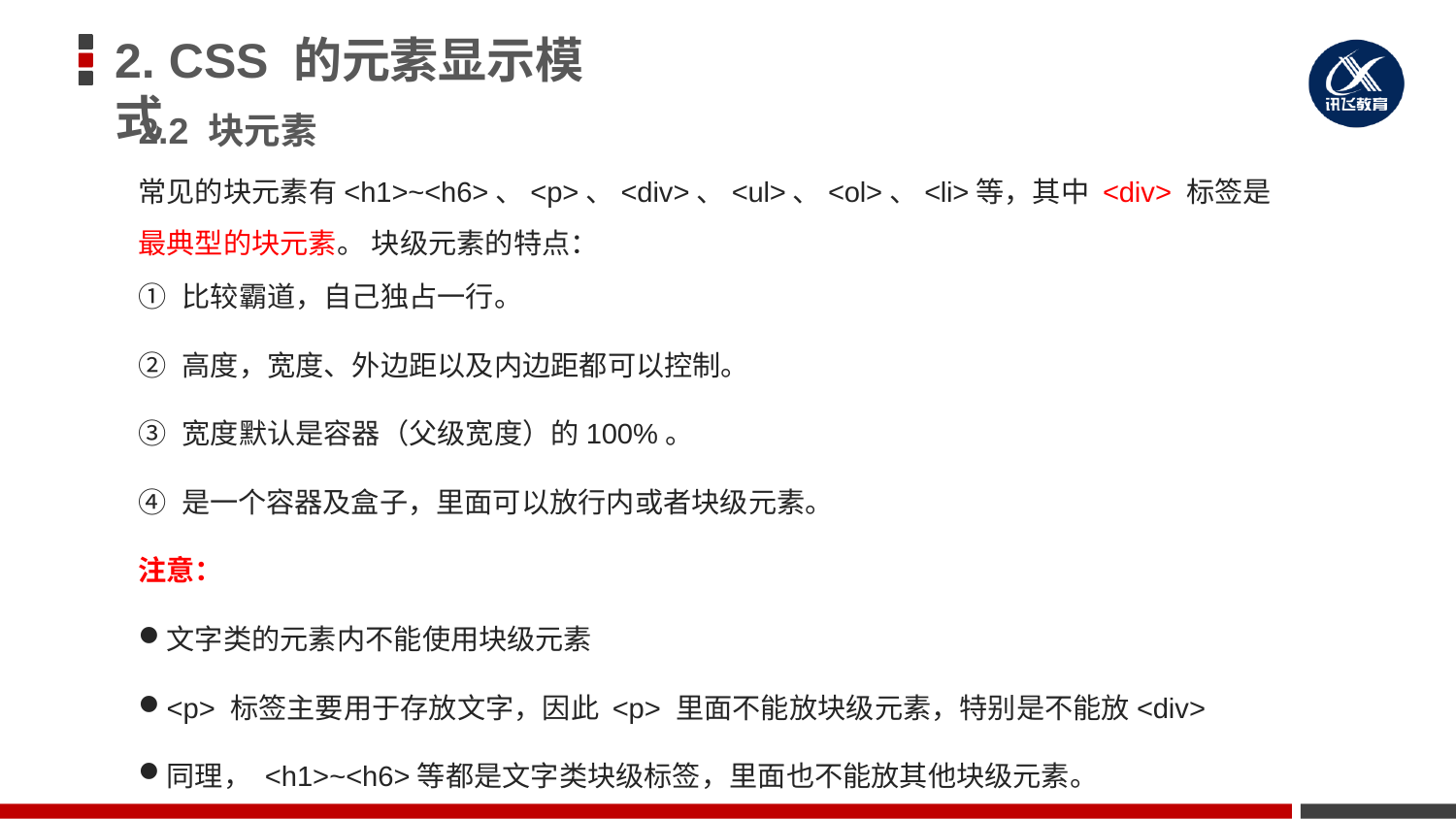

# 2. CSS 的元素显示模式
2.2 块元素
常见的块元素有<h1>~<h6>、<p>、<div>、<ul>、<ol>、<li>等，其中 <div> 标签是最典型的块元素。 块级元素的特点：
① 比较霸道，自己独占一行。

② 高度，宽度、外边距以及内边距都可以控制。

③ 宽度默认是容器（父级宽度）的100%。

④ 是一个容器及盒子，里面可以放行内或者块级元素。

注意：

文字类的元素内不能使用块级元素

<p> 标签主要用于存放文字，因此 <p> 里面不能放块级元素，特别是不能放<div>

同理， <h1>~<h6>等都是文字类块级标签，里面也不能放其他块级元素。